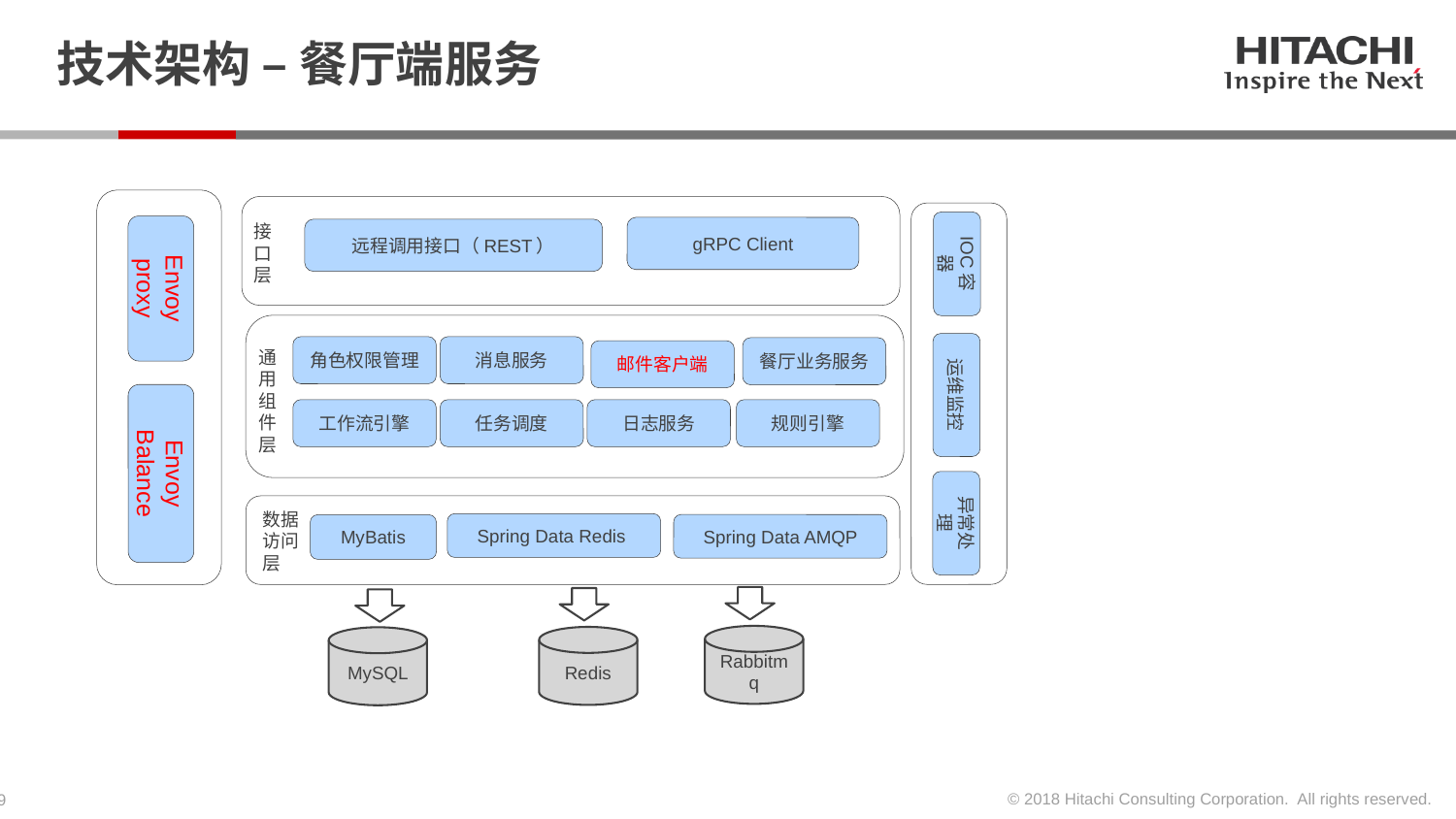

# 技术架构 – 餐厅端服务

接口层
gRPC Client
远程调用接口（REST）
Envoy
proxy

角色权限管理
消息服务
餐厅业务服务
通用组件层
邮件客户端

IOC容器
运维监控
异常处理
工作流引擎
任务调度
日志服务
规则引擎
Envoy
Balance

数据访问层
Spring Data Redis
Spring Data AMQP
MyBatis

Rabbitmq
Redis
MySQL